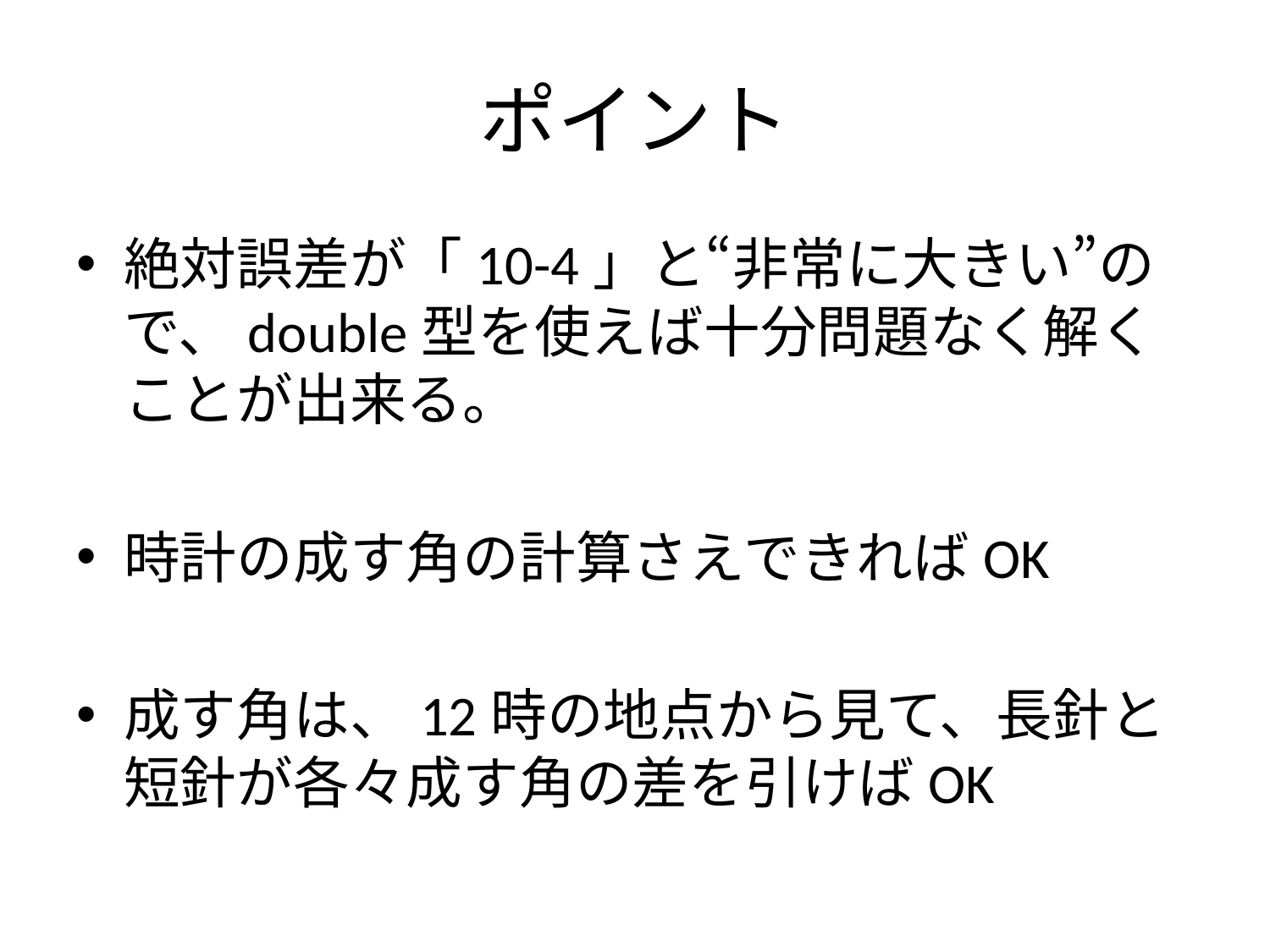

# ポイント
絶対誤差が「10-4」と“非常に大きい”ので、double型を使えば十分問題なく解くことが出来る。

時計の成す角の計算さえできればOK

成す角は、12時の地点から見て、長針と短針が各々成す角の差を引けばOK